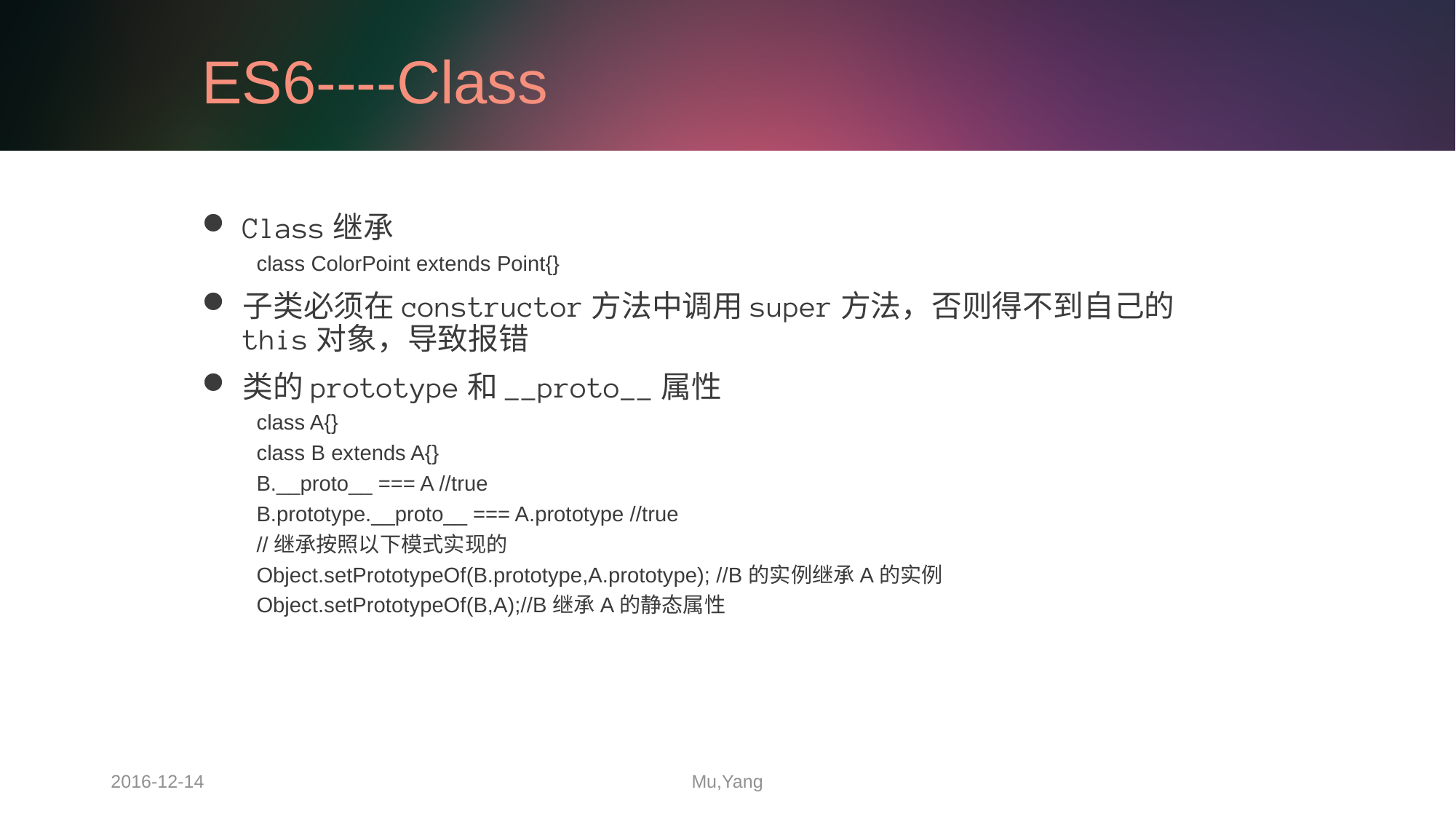

# ES6----Class
Class继承
class ColorPoint extends Point{}
子类必须在constructor方法中调用super方法，否则得不到自己的this对象，导致报错
类的prototype和__proto__属性
class A{}
class B extends A{}
B.__proto__ === A //true
B.prototype.__proto__ === A.prototype //true
//继承按照以下模式实现的
Object.setPrototypeOf(B.prototype,A.prototype); //B的实例继承A的实例
Object.setPrototypeOf(B,A);//B继承A的静态属性

2016-12-14
Mu,Yang
135